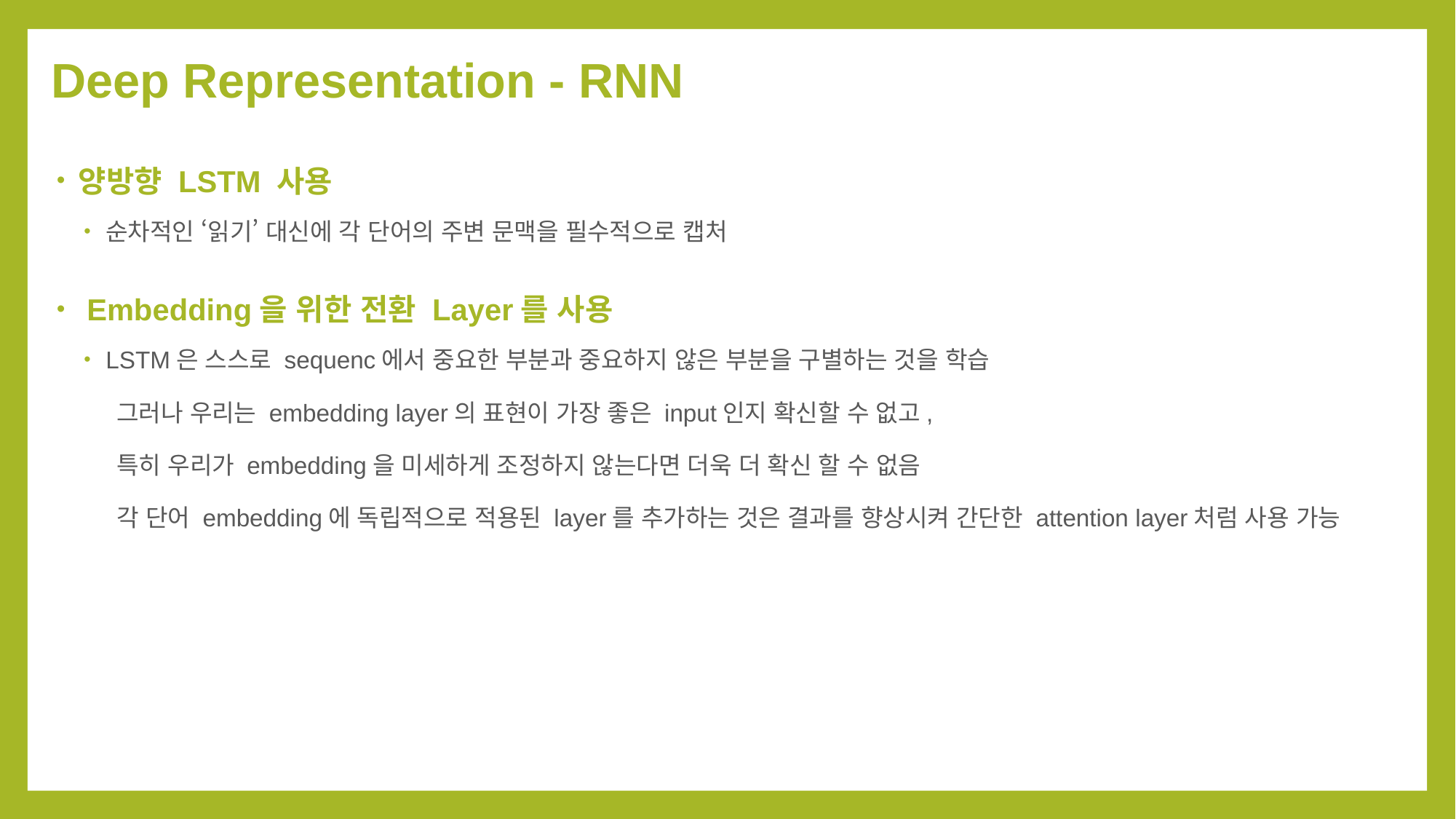

# Deep Representation - RNN
양방향 LSTM 사용
순차적인 ‘읽기’ 대신에 각 단어의 주변 문맥을 필수적으로 캡처
 Embedding을 위한 전환 Layer를 사용
LSTM은 스스로 sequenc에서 중요한 부분과 중요하지 않은 부분을 구별하는 것을 학습
    그러나 우리는 embedding layer의 표현이 가장 좋은 input인지 확신할 수 없고,
    특히 우리가 embedding을 미세하게 조정하지 않는다면 더욱 더 확신 할 수 없음
    각 단어 embedding에 독립적으로 적용된 layer를 추가하는 것은 결과를 향상시켜 간단한 attention layer처럼 사용 가능